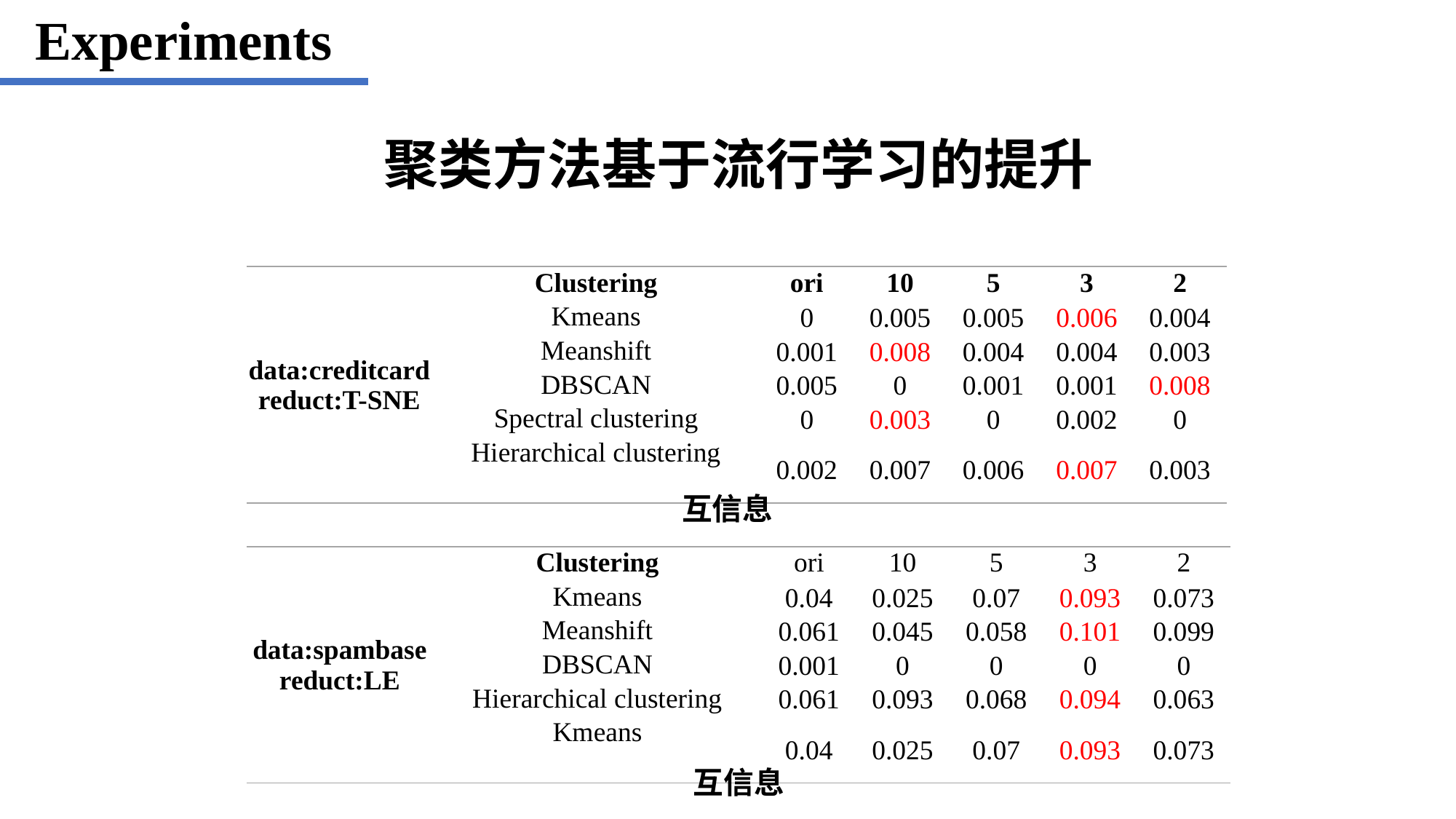

Experiments
聚类方法基于流行学习的提升
| data:creditcard reduct:T-SNE | Clustering | ori | 10 | 5 | 3 | 2 |
| --- | --- | --- | --- | --- | --- | --- |
|  | Kmeans | 0 | 0.005 | 0.005 | 0.006 | 0.004 |
|  | Meanshift | 0.001 | 0.008 | 0.004 | 0.004 | 0.003 |
|  | DBSCAN | 0.005 | 0 | 0.001 | 0.001 | 0.008 |
|  | Spectral clustering | 0 | 0.003 | 0 | 0.002 | 0 |
|  | Hierarchical clustering | 0.002 | 0.007 | 0.006 | 0.007 | 0.003 |
互信息
| data:spambase reduct:LE | Clustering | ori | 10 | 5 | 3 | 2 |
| --- | --- | --- | --- | --- | --- | --- |
|  | Kmeans | 0.04 | 0.025 | 0.07 | 0.093 | 0.073 |
|  | Meanshift | 0.061 | 0.045 | 0.058 | 0.101 | 0.099 |
|  | DBSCAN | 0.001 | 0 | 0 | 0 | 0 |
|  | Hierarchical clustering | 0.061 | 0.093 | 0.068 | 0.094 | 0.063 |
|  | Kmeans | 0.04 | 0.025 | 0.07 | 0.093 | 0.073 |
互信息